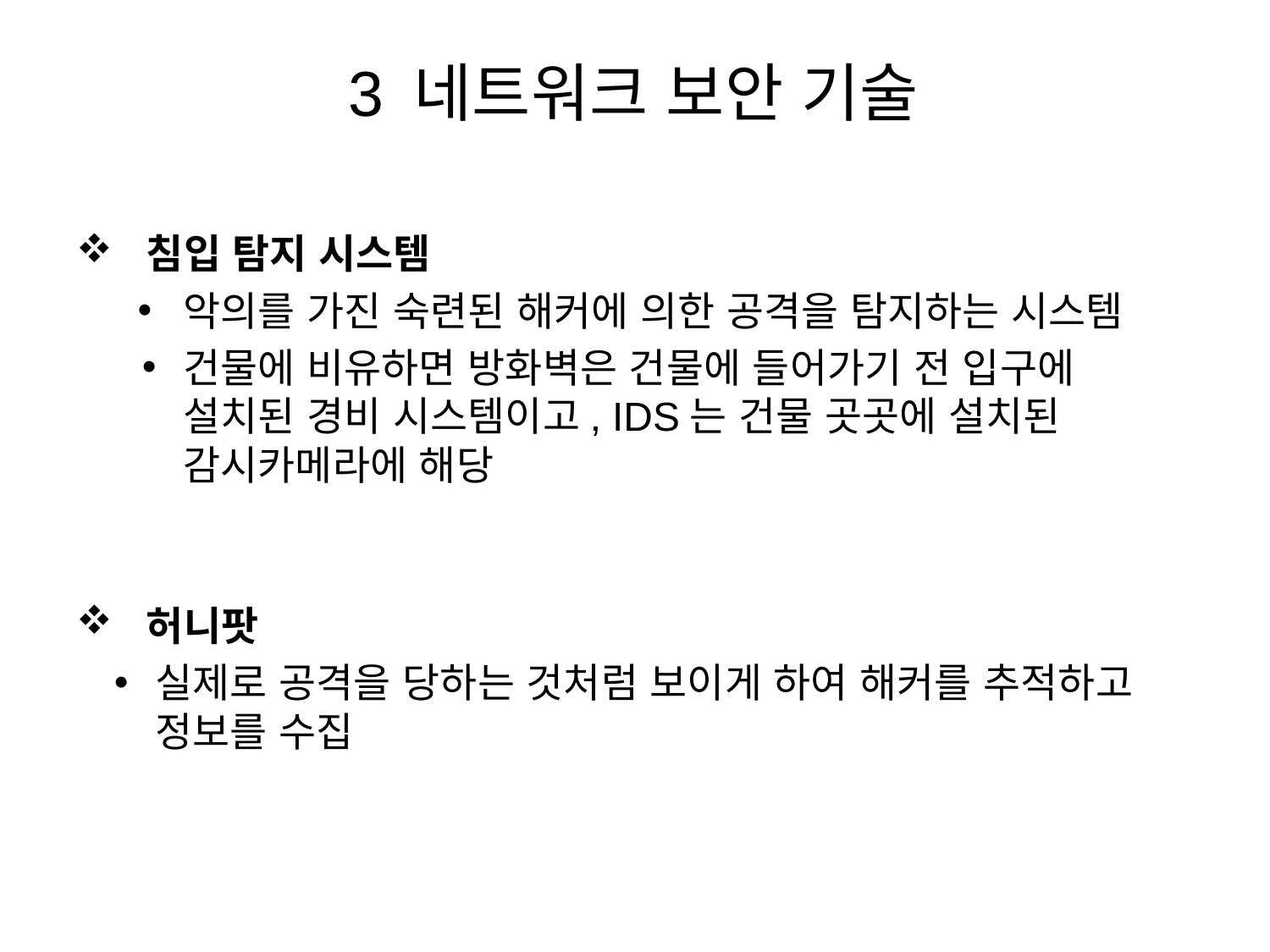

# 3 네트워크 보안 기술
 침입 탐지 시스템
악의를 가진 숙련된 해커에 의한 공격을 탐지하는 시스템
건물에 비유하면 방화벽은 건물에 들어가기 전 입구에 설치된 경비 시스템이고, IDS는 건물 곳곳에 설치된 감시카메라에 해당

 허니팟
실제로 공격을 당하는 것처럼 보이게 하여 해커를 추적하고 정보를 수집